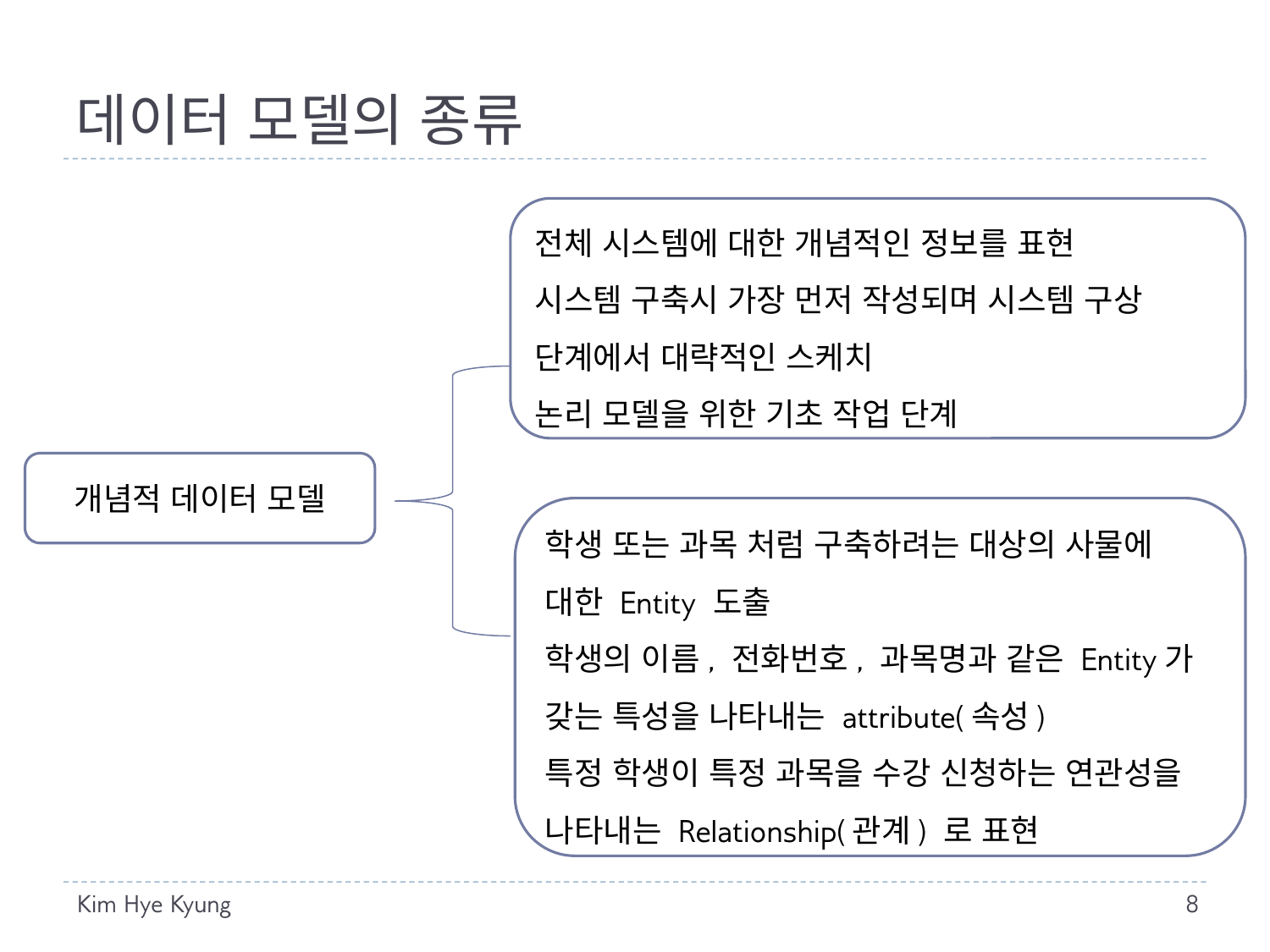

# 데이터 모델의 종류
전체 시스템에 대한 개념적인 정보를 표현
시스템 구축시 가장 먼저 작성되며 시스템 구상 단계에서 대략적인 스케치
논리 모델을 위한 기초 작업 단계

개념적 데이터 모델
학생 또는 과목 처럼 구축하려는 대상의 사물에 대한 Entity 도출
학생의 이름, 전화번호, 과목명과 같은 Entity가 갖는 특성을 나타내는 attribute(속성)
특정 학생이 특정 과목을 수강 신청하는 연관성을 나타내는 Relationship(관계) 로 표현
          8